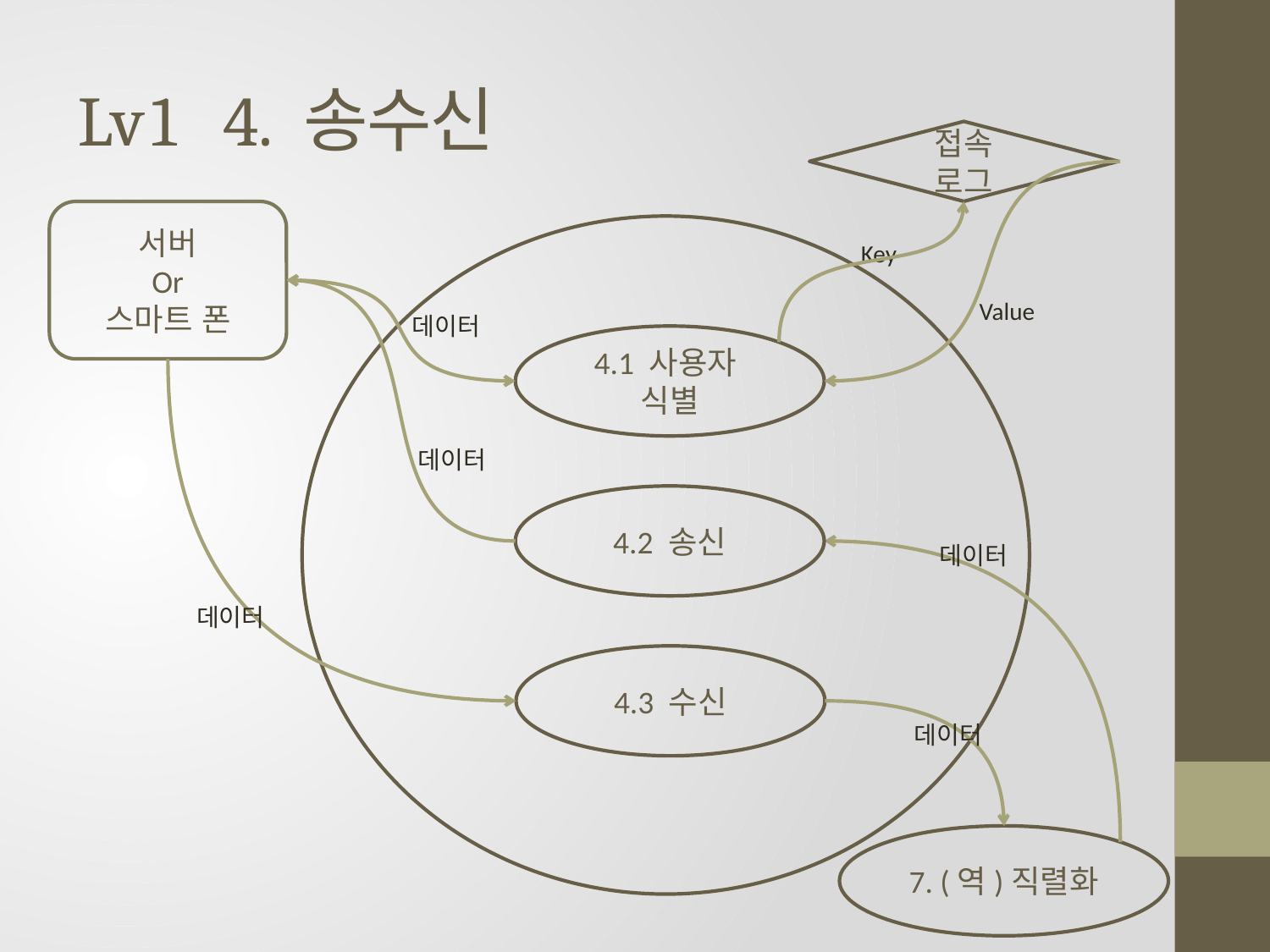

# Lv1   4. 송수신
접속
로그
서버
Or
스마트 폰

Key
Value
데이터
4.1 사용자
식별
데이터
4.2 송신
데이터
데이터
4.3 수신
데이터
7. (역)직렬화